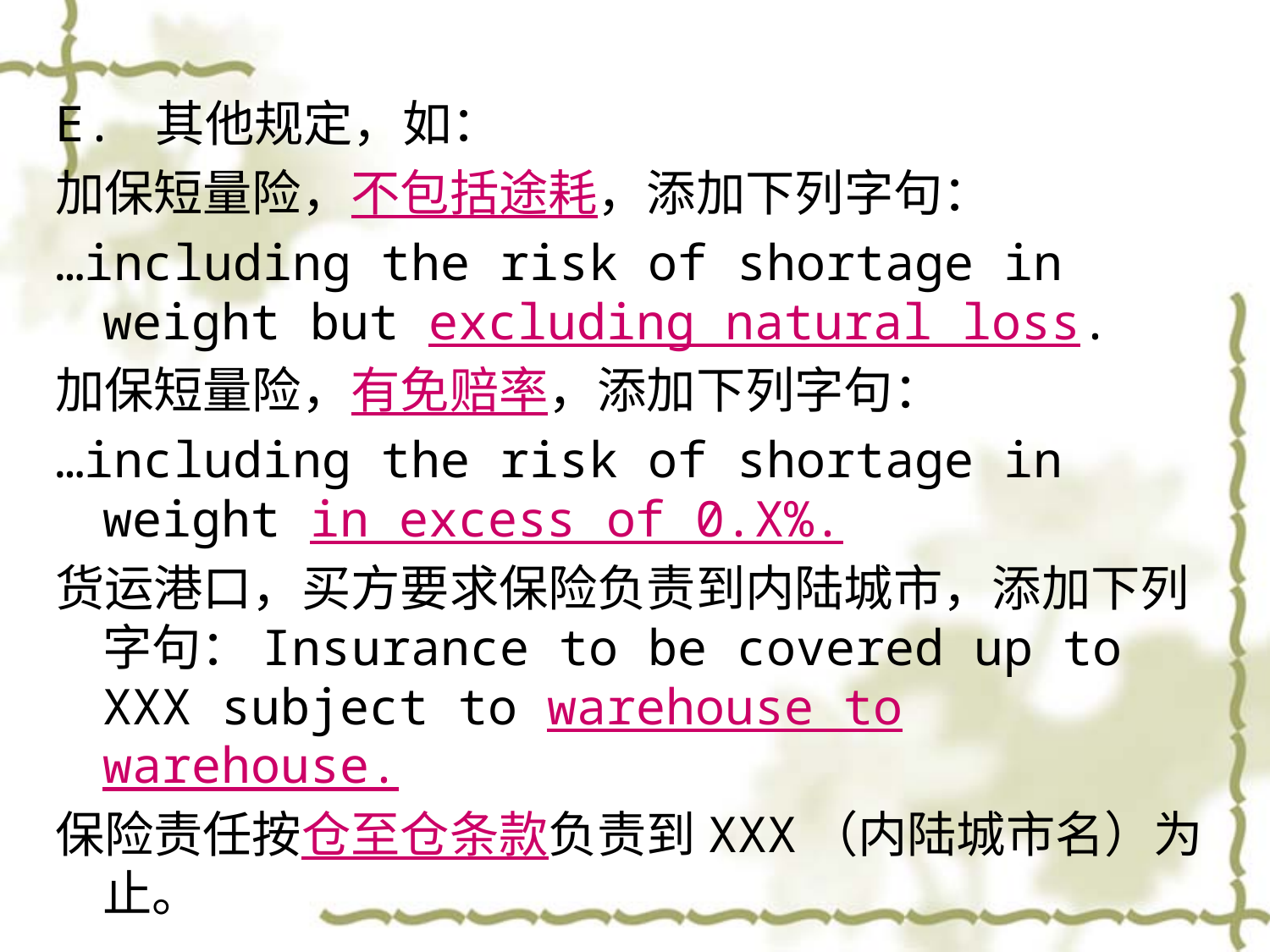

E. 其他规定，如：
加保短量险，不包括途耗，添加下列字句：
…including the risk of shortage in weight but excluding natural loss.
加保短量险，有免赔率，添加下列字句：
…including the risk of shortage in weight in excess of 0.X%.
货运港口，买方要求保险负责到内陆城市，添加下列字句：Insurance to be covered up to XXX subject to warehouse to warehouse.
保险责任按仓至仓条款负责到XXX（内陆城市名）为止。